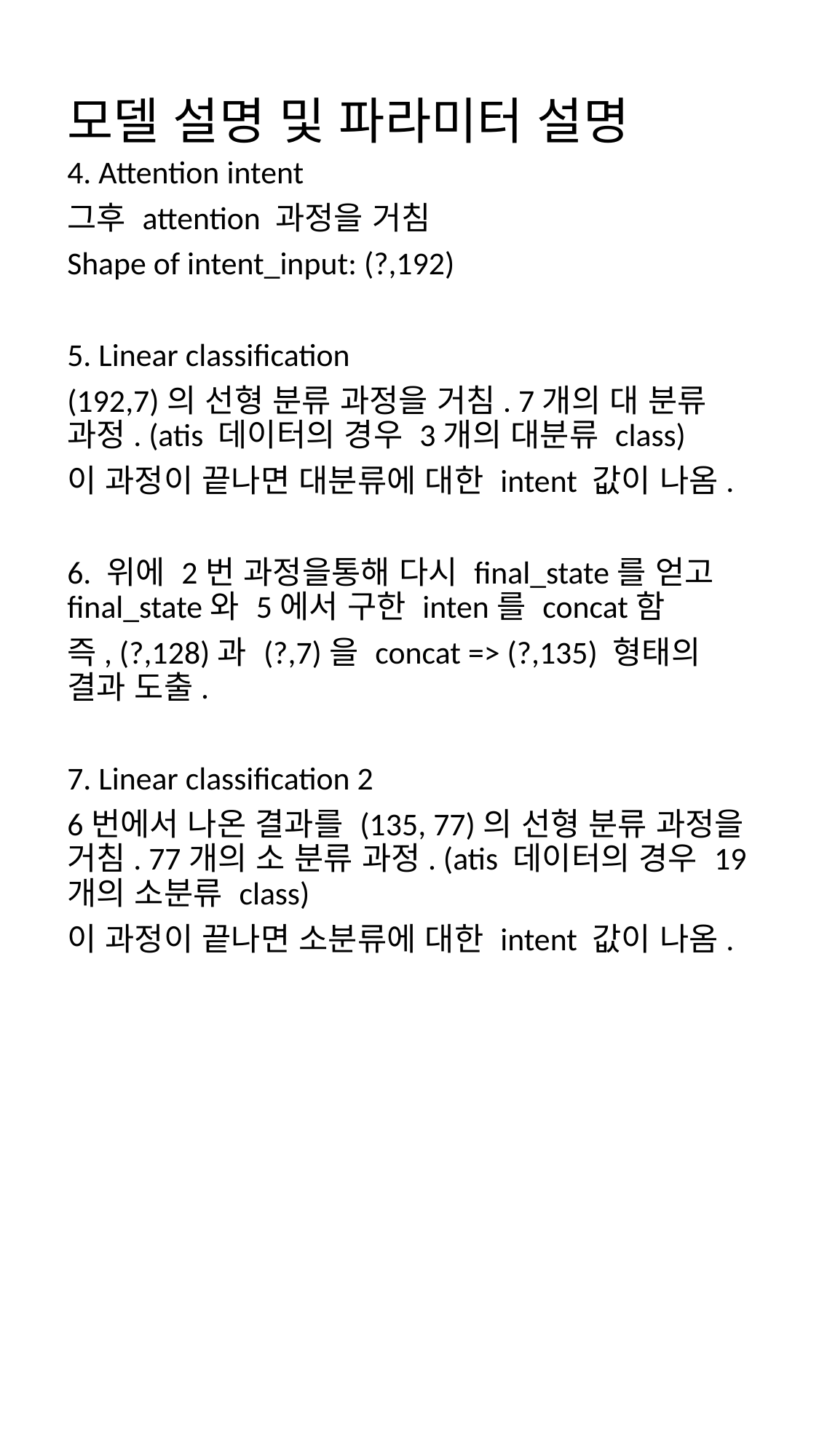

# 모델 설명 및 파라미터 설명
4. Attention intent
그후 attention 과정을 거침
Shape of intent_input: (?,192)

5. Linear classification
(192,7)의 선형 분류 과정을 거침. 7개의 대 분류 과정. (atis 데이터의 경우 3개의 대분류 class)
이 과정이 끝나면 대분류에 대한 intent 값이 나옴.

6. 위에 2번 과정을통해 다시 final_state를 얻고 final_state와 5에서 구한 inten를 concat함
즉, (?,128)과 (?,7)을 concat => (?,135) 형태의 결과 도출.

7. Linear classification 2
6번에서 나온 결과를 (135, 77)의 선형 분류 과정을 거침. 77개의 소 분류 과정. (atis 데이터의 경우 19개의 소분류 class)
이 과정이 끝나면 소분류에 대한 intent 값이 나옴.